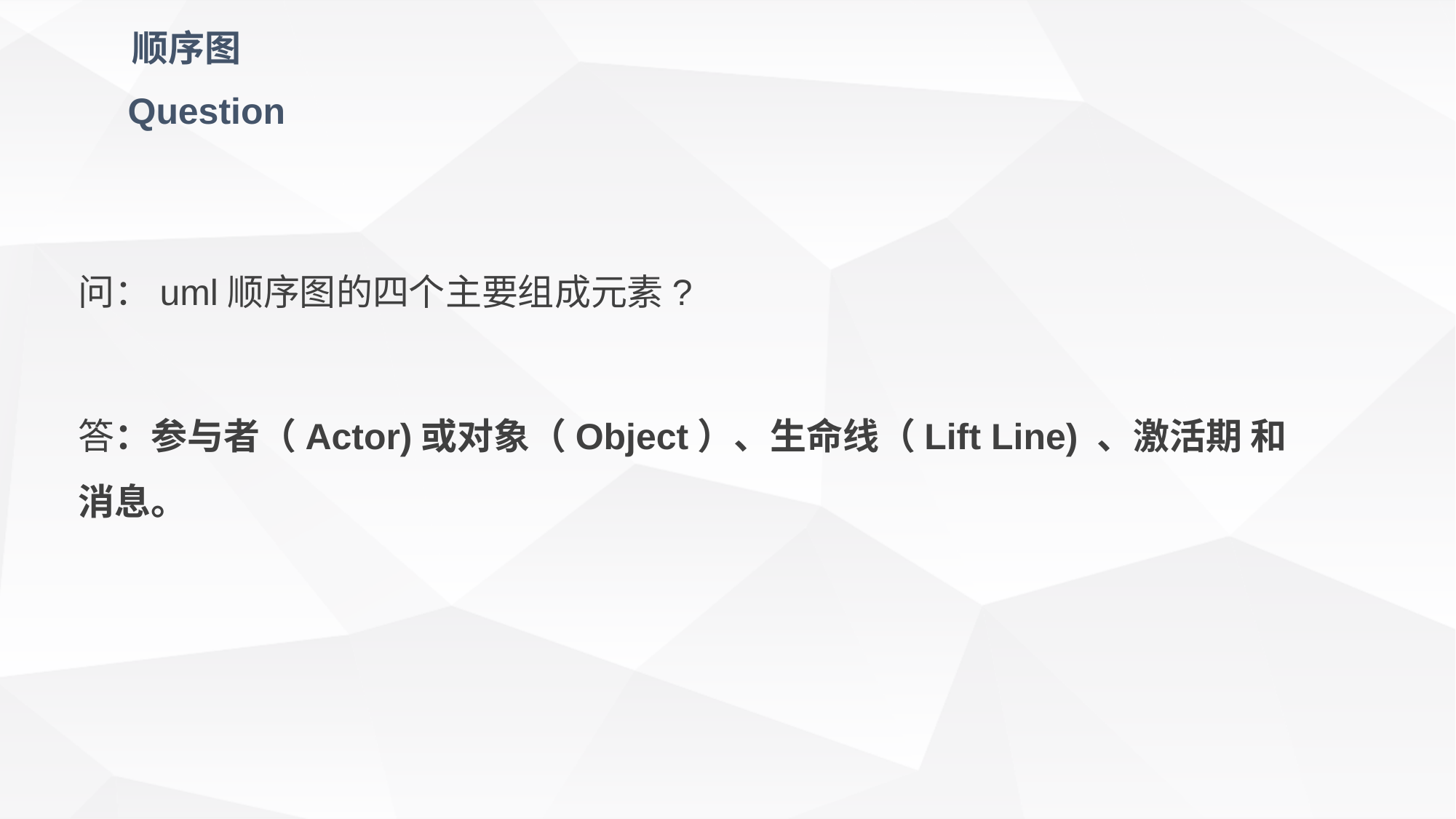

顺序图
Question
问：uml顺序图的四个主要组成元素?
答：参与者（Actor)或对象（Object）、生命线（Lift Line) 、激活期 和 消息。